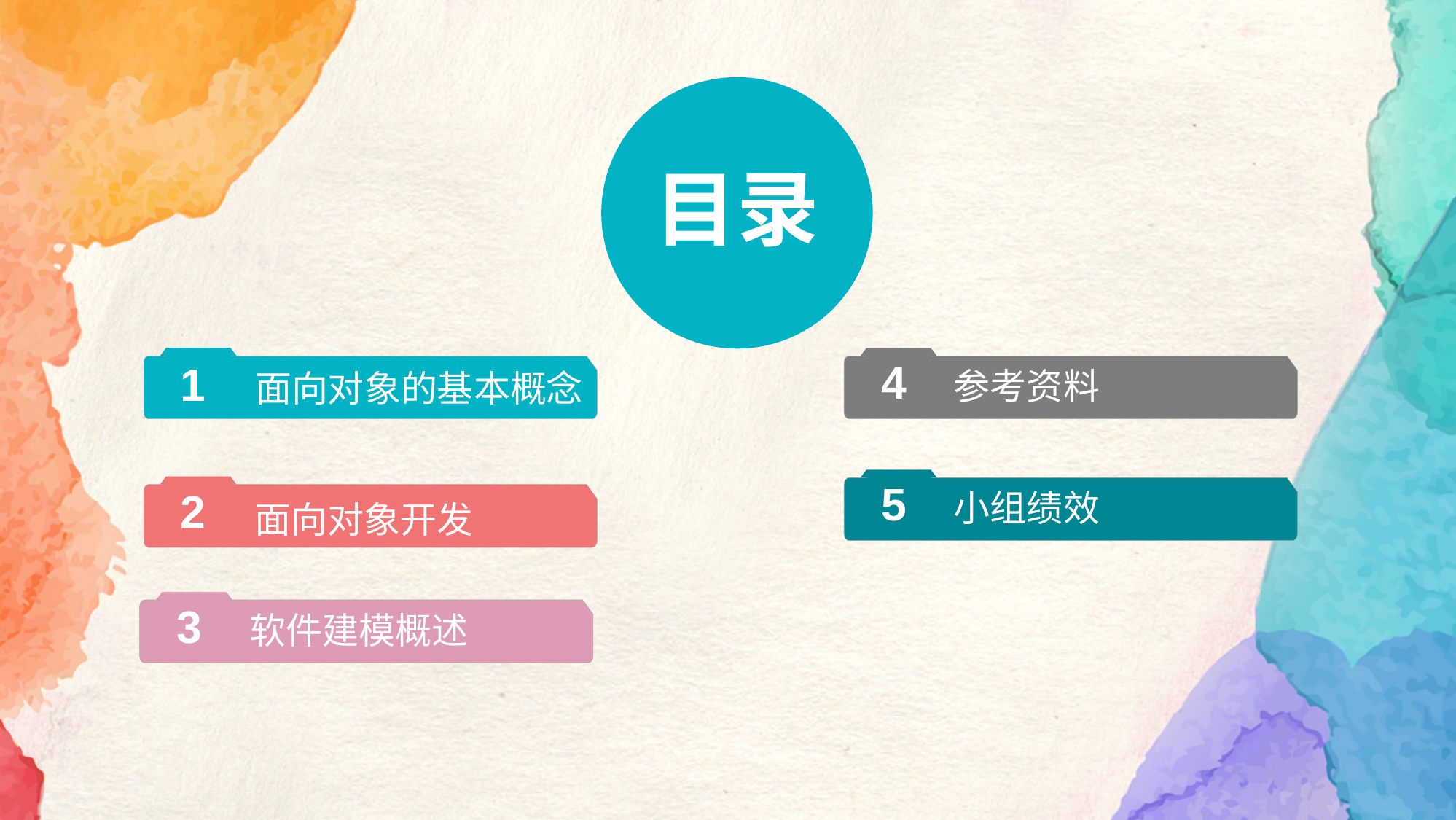

目录

1

面向对象的基本概念

4

参考资料

5

小组绩效

2

面向对象开发

3

软件建模概述